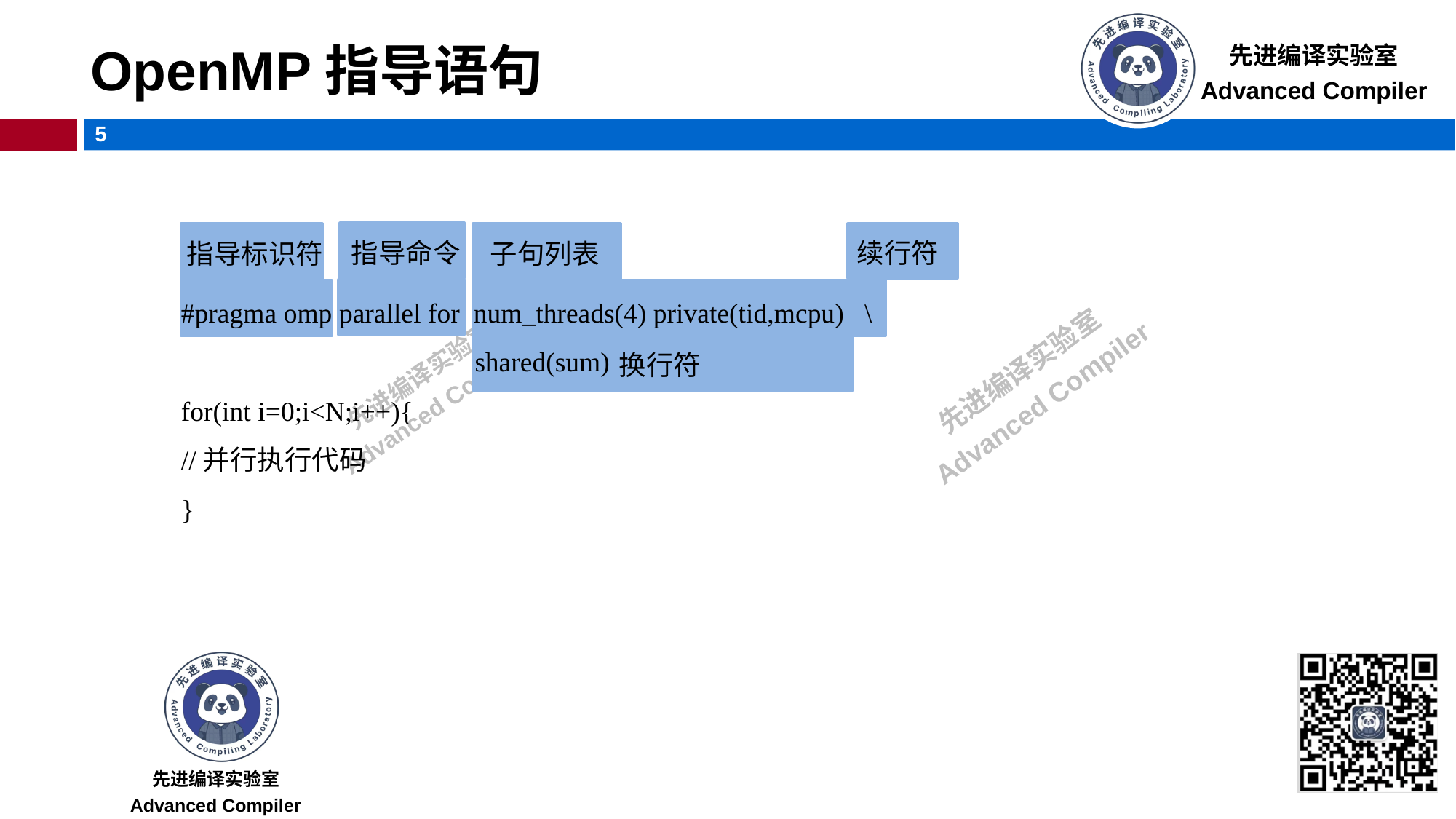

# OpenMP指导语句
指导命令
续行符
指导标识符
子句列表

#pragma omp parallel for  num_threads(4) private(tid,mcpu)   \
			   shared(sum)
for(int i=0;i<N;i++){
//并行执行代码
}

换行符